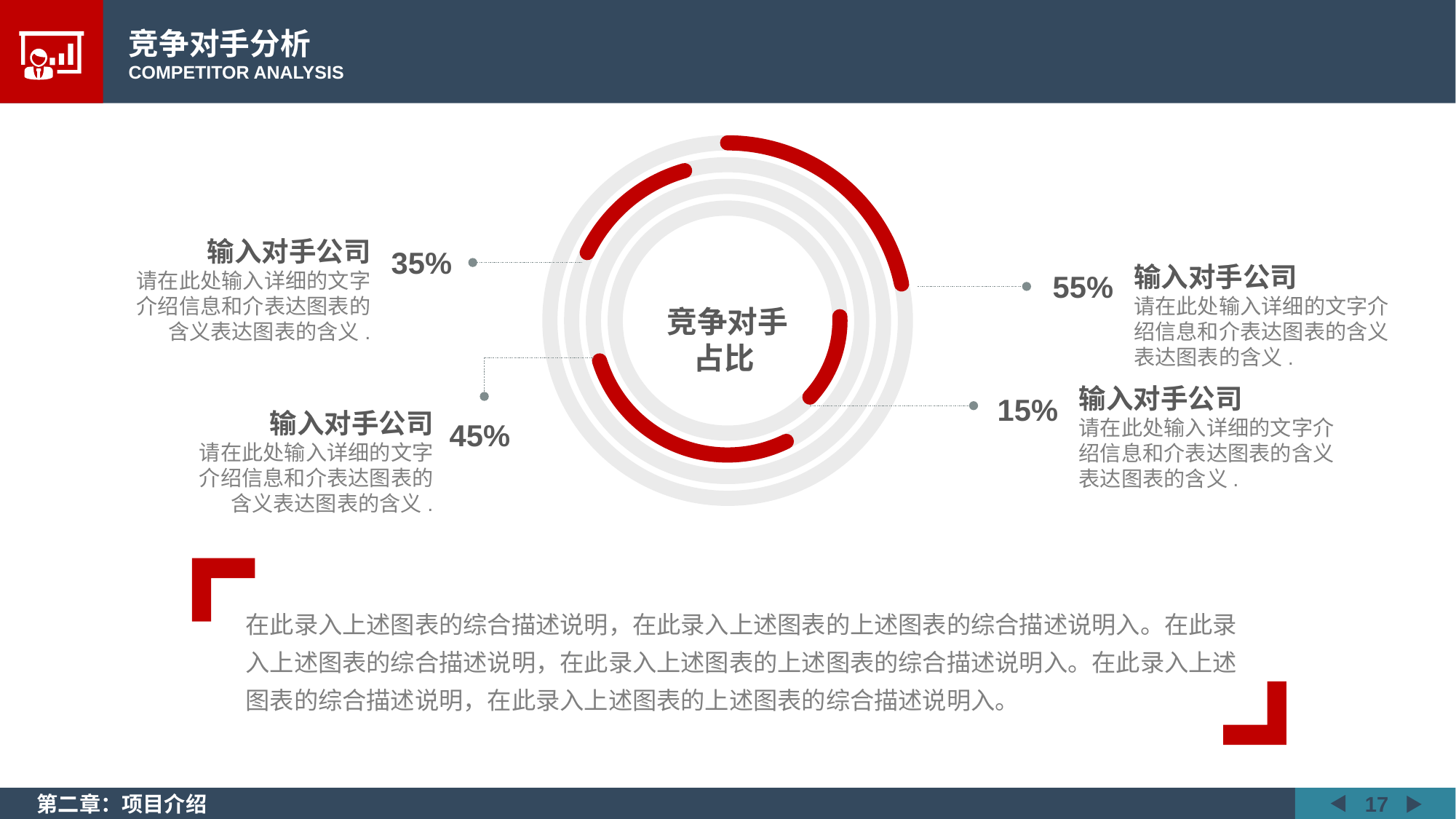

竞争对手分析
COMPETITOR ANALYSIS

输入对手公司
请在此处输入详细的文字介绍信息和介表达图表的含义表达图表的含义.
35%
输入对手公司
请在此处输入详细的文字介绍信息和介表达图表的含义表达图表的含义.
55%
竞争对手
占比
输入对手公司
请在此处输入详细的文字介绍信息和介表达图表的含义表达图表的含义.
15%
输入对手公司
请在此处输入详细的文字介绍信息和介表达图表的含义表达图表的含义.
45%

在此录入上述图表的综合描述说明，在此录入上述图表的上述图表的综合描述说明入。在此录入上述图表的综合描述说明，在此录入上述图表的上述图表的综合描述说明入。在此录入上述图表的综合描述说明，在此录入上述图表的上述图表的综合描述说明入。

第二章：项目介绍
17